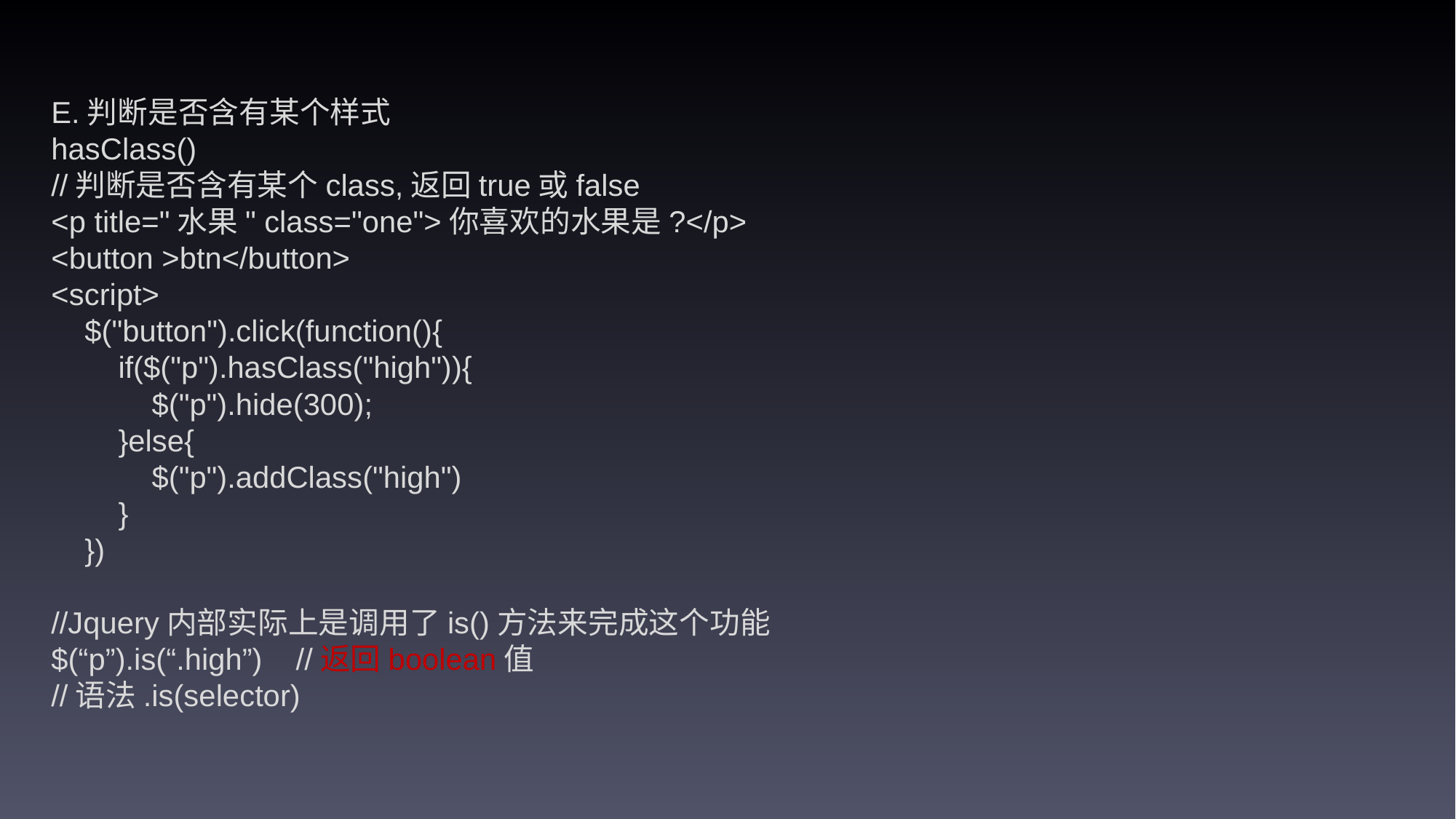

E.判断是否含有某个样式
hasClass()
//判断是否含有某个class,返回true或false
<p title="水果" class="one">你喜欢的水果是?</p>
<button >btn</button>
<script>
    $("button").click(function(){
        if($("p").hasClass("high")){
            $("p").hide(300);
        }else{
            $("p").addClass("high")
        }
    })

//Jquery内部实际上是调用了is()方法来完成这个功能
$(“p”).is(“.high”)    //返回boolean值
//语法.is(selector)